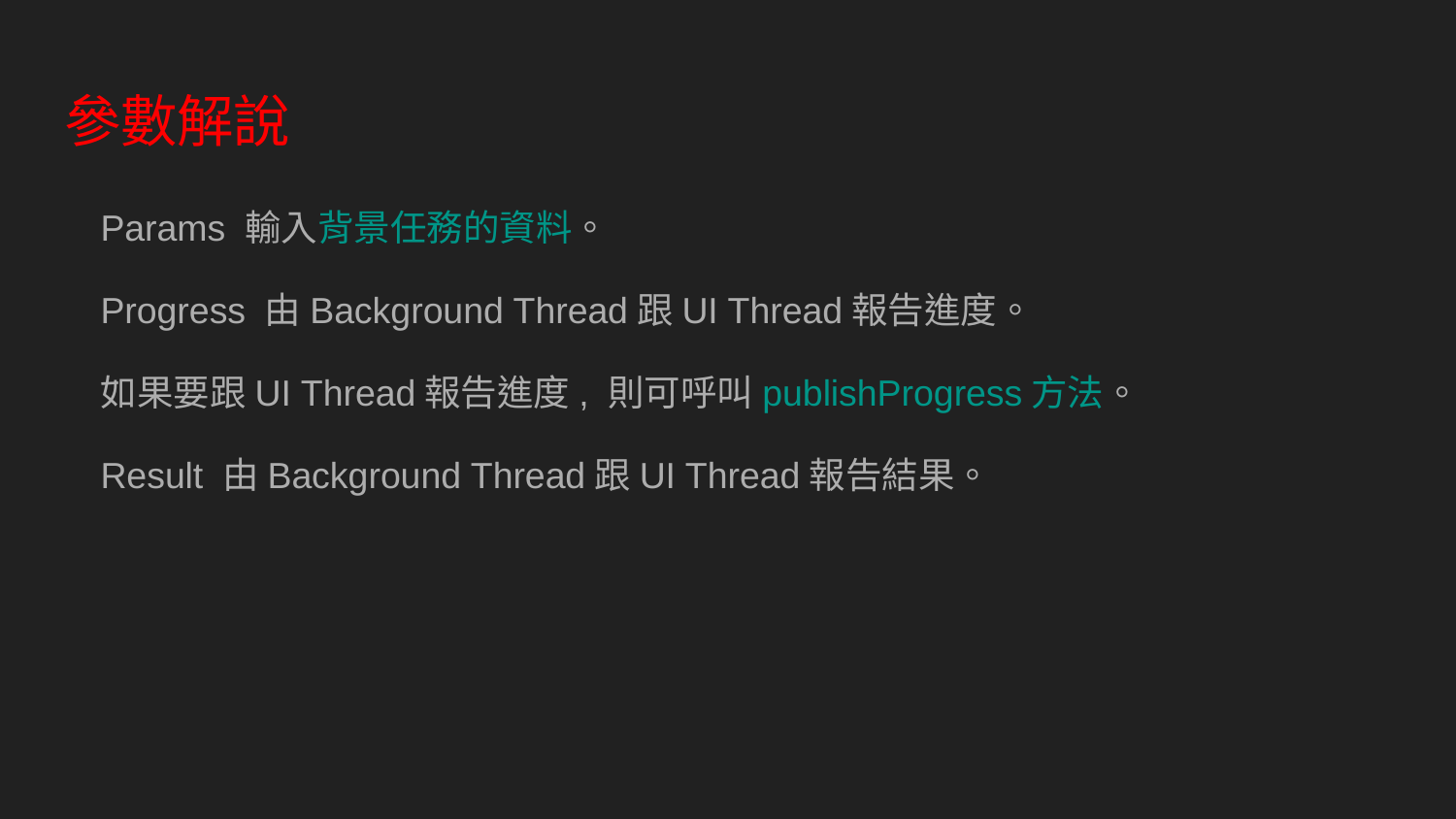

# 參數解說
Params 輸入背景任務的資料。
Progress 由Background Thread跟UI Thread報告進度。
如果要跟UI Thread報告進度, 則可呼叫publishProgress方法。
Result 由Background Thread跟UI Thread報告結果。